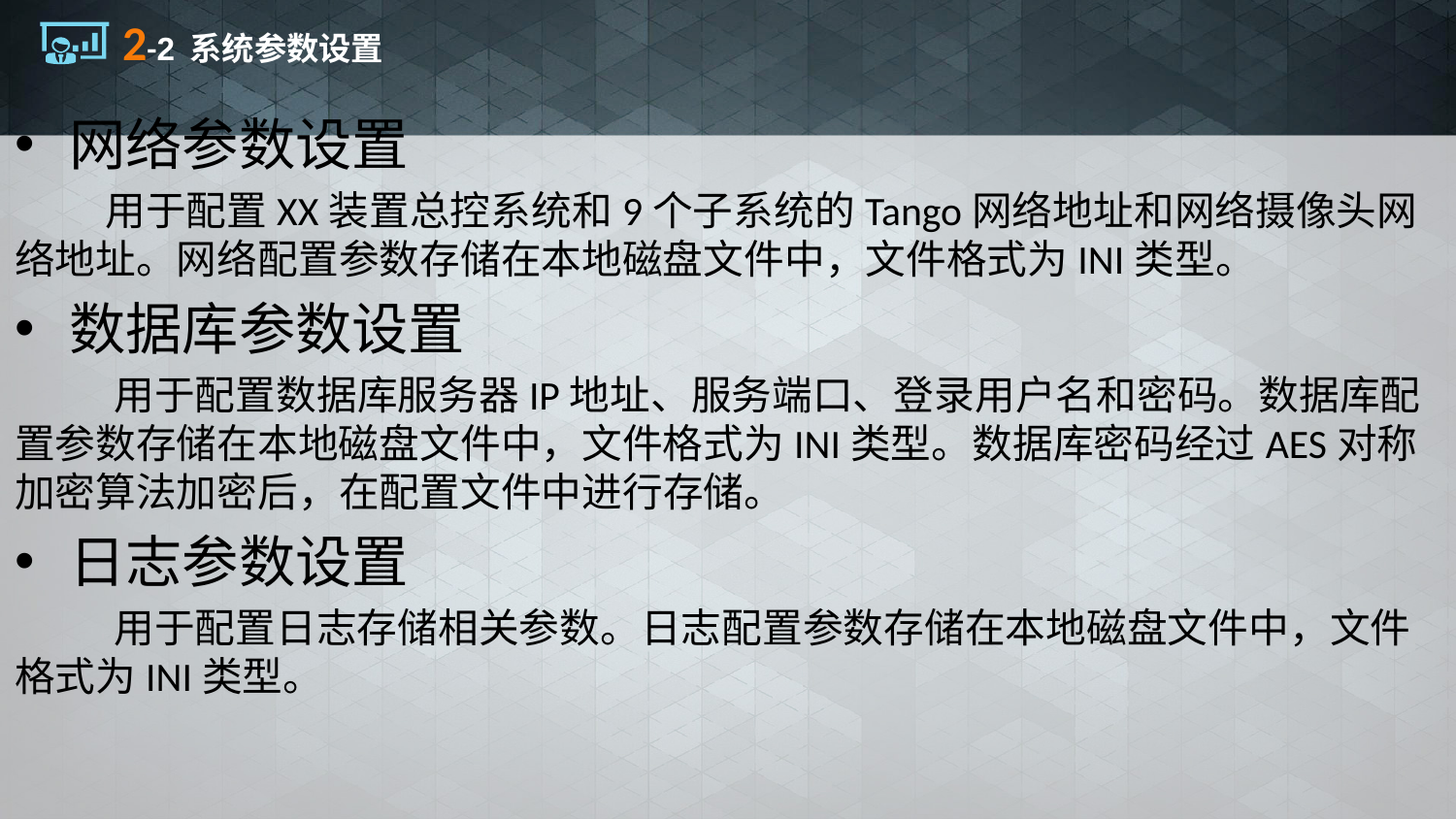

# 2-2 系统参数设置

网络参数设置
         用于配置XX装置总控系统和9个子系统的Tango网络地址和网络摄像头网络地址。网络配置参数存储在本地磁盘文件中，文件格式为INI类型。
数据库参数设置
          用于配置数据库服务器IP地址、服务端口、登录用户名和密码。数据库配置参数存储在本地磁盘文件中，文件格式为INI类型。数据库密码经过AES对称加密算法加密后，在配置文件中进行存储。
日志参数设置
          用于配置日志存储相关参数。日志配置参数存储在本地磁盘文件中，文件格式为INI类型。